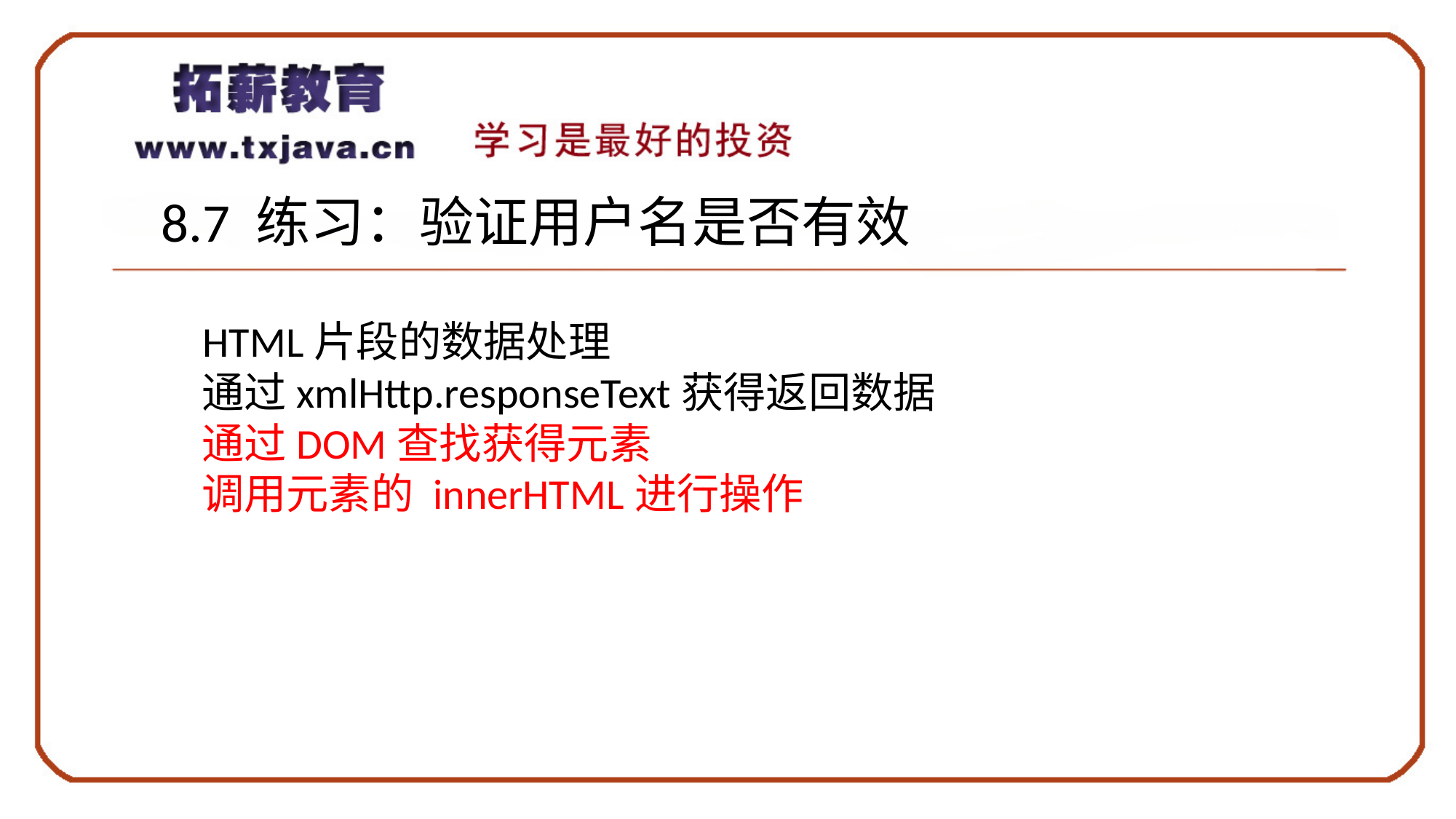

8.7 练习：验证用户名是否有效
         HTML片段的数据处理
通过xmlHttp.responseText获得返回数据
通过DOM查找获得元素
调用元素的 innerHTML进行操作